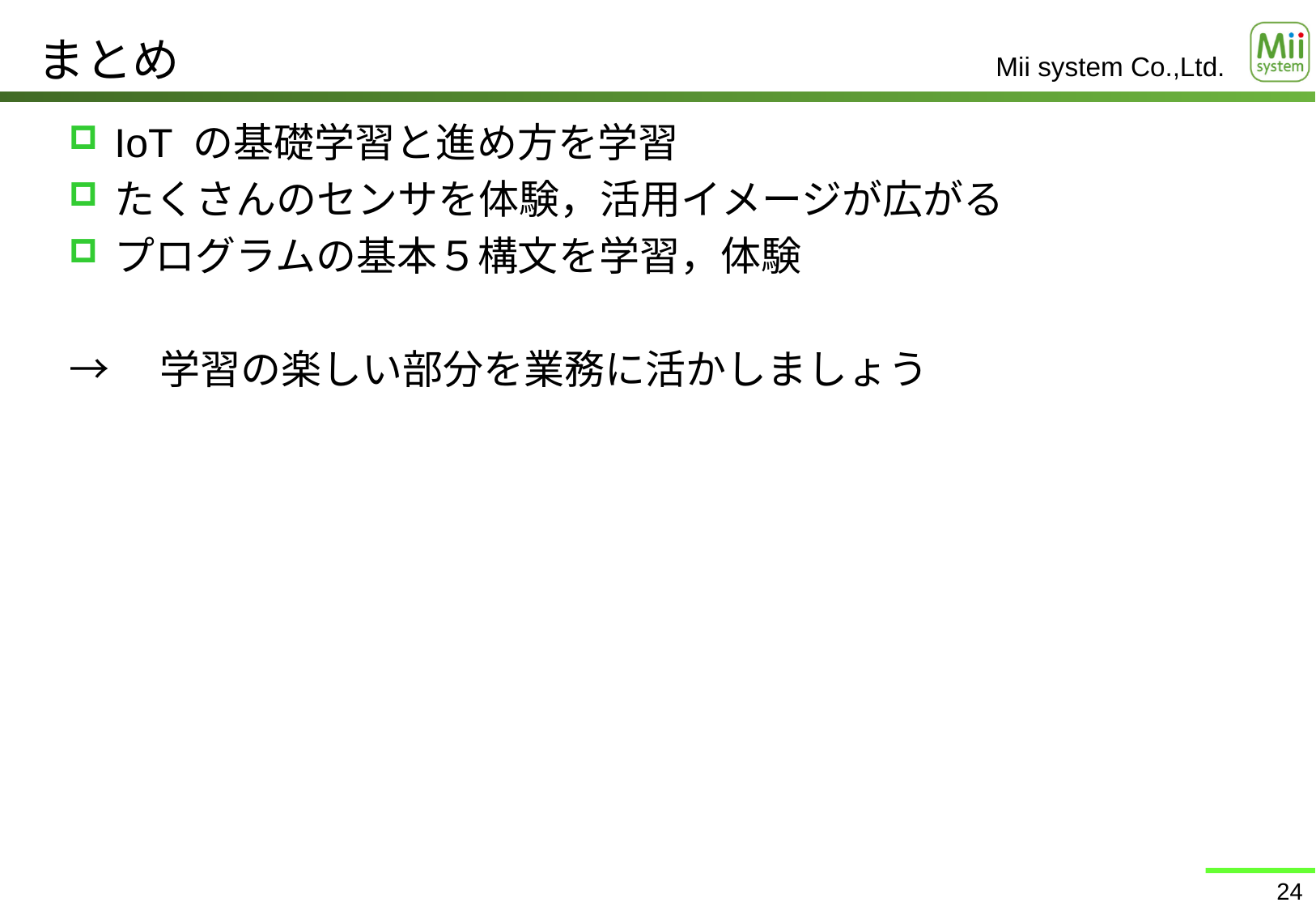

# まとめ
IoT の基礎学習と進め方を学習
たくさんのセンサを体験，活用イメージが広がる
プログラムの基本５構文を学習，体験

→　学習の楽しい部分を業務に活かしましょう
24